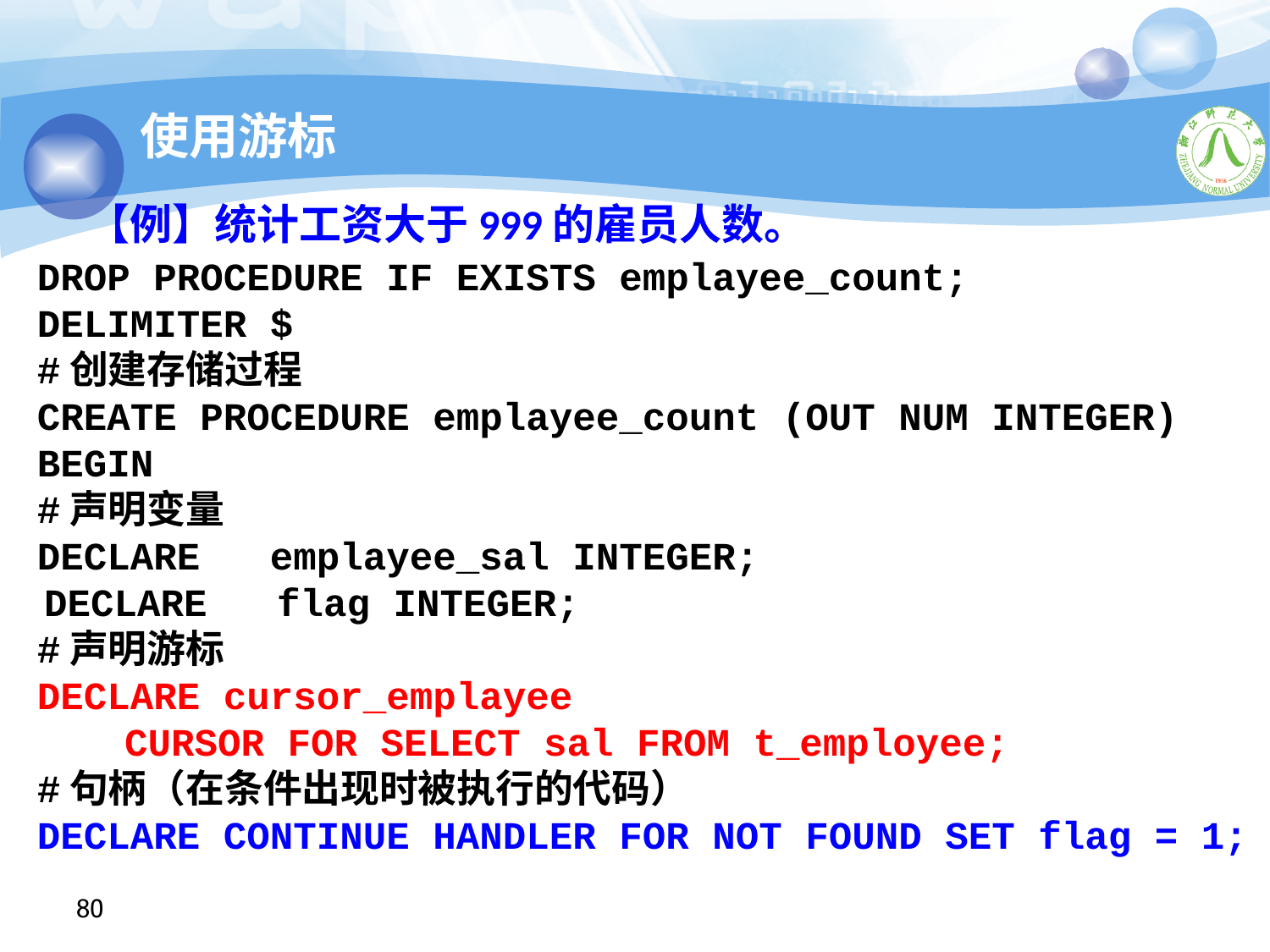

# 使用游标
【例】统计工资大于999的雇员人数。
DROP PROCEDURE IF EXISTS emplayee_count;
DELIMITER $
#创建存储过程
CREATE PROCEDURE emplayee_count (OUT NUM INTEGER)
BEGIN
#声明变量
DECLARE   emplayee_sal INTEGER;
  DECLARE   flag INTEGER;
#声明游标
DECLARE cursor_emplayee
	CURSOR FOR SELECT sal FROM t_employee;
#句柄（在条件出现时被执行的代码）
DECLARE CONTINUE HANDLER FOR NOT FOUND SET flag = 1;
80